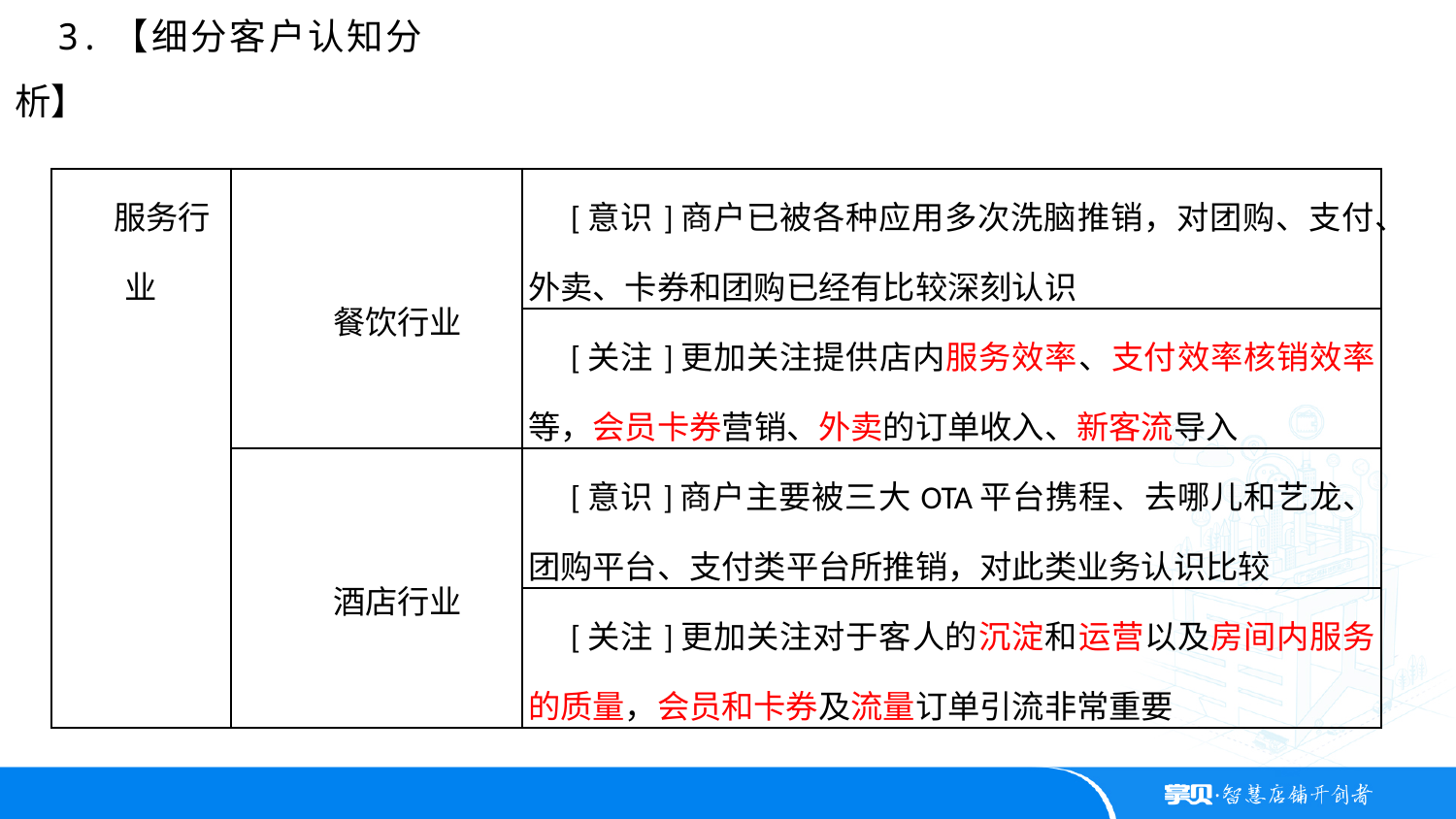

3.【细分客户认知分析】
| 服务行业 | 餐饮行业 | [意识]商户已被各种应用多次洗脑推销，对团购、支付、外卖、卡券和团购已经有比较深刻认识 |
| --- | --- | --- |
|  |  | [关注]更加关注提供店内服务效率、支付效率核销效率等，会员卡券营销、外卖的订单收入、新客流导入 |
|  | 酒店行业 | [意识]商户主要被三大OTA平台携程、去哪儿和艺龙、团购平台、支付类平台所推销，对此类业务认识比较 |
|  |  | [关注]更加关注对于客人的沉淀和运营以及房间内服务的质量，会员和卡券及流量订单引流非常重要 |